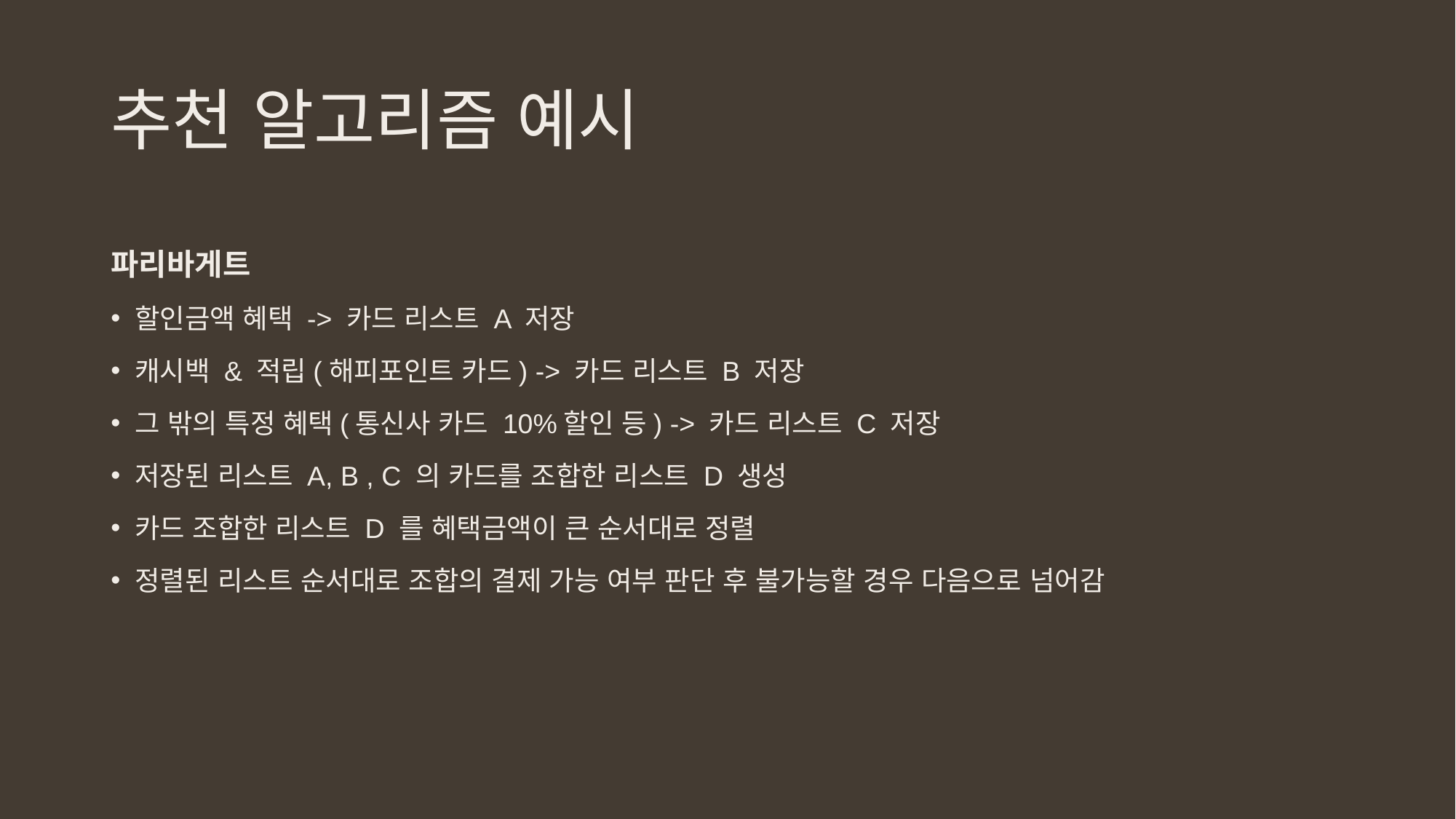

# 추천 알고리즘 예시
파리바게트
 할인금액 혜택 -> 카드 리스트 A 저장
 캐시백 & 적립(해피포인트 카드) -> 카드 리스트 B 저장
 그 밖의 특정 혜택(통신사 카드 10%할인 등) -> 카드 리스트 C 저장
 저장된 리스트 A, B , C 의 카드를 조합한 리스트 D 생성
 카드 조합한 리스트 D 를 혜택금액이 큰 순서대로 정렬
 정렬된 리스트 순서대로 조합의 결제 가능 여부 판단 후 불가능할 경우 다음으로 넘어감